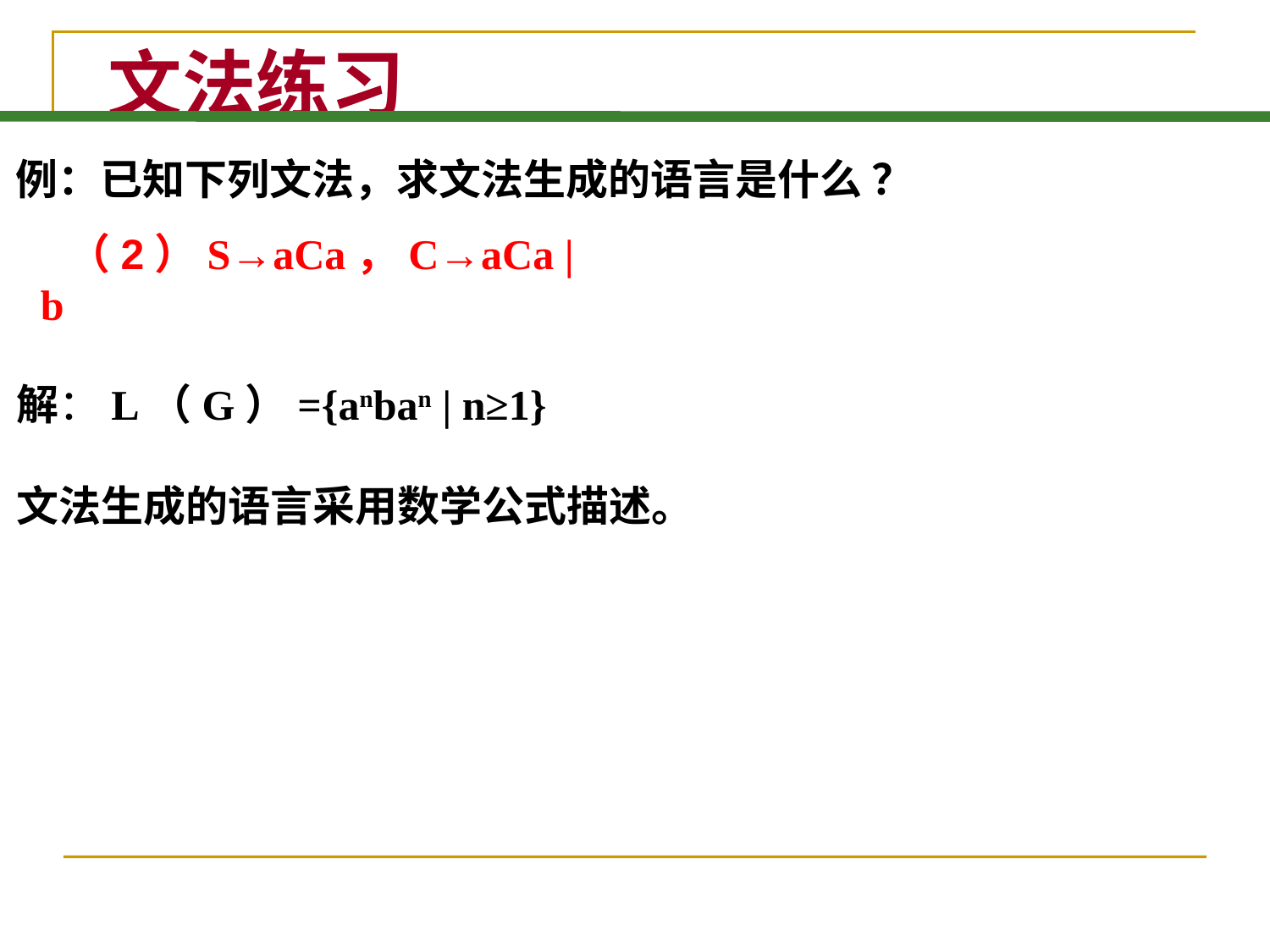

# 文法练习

例：已知下列文法，求文法生成的语言是什么 ？
（2）S→aCa，C→aCa | b
解：L（G）={anban | n≥1}

文法生成的语言采用数学公式描述。
50